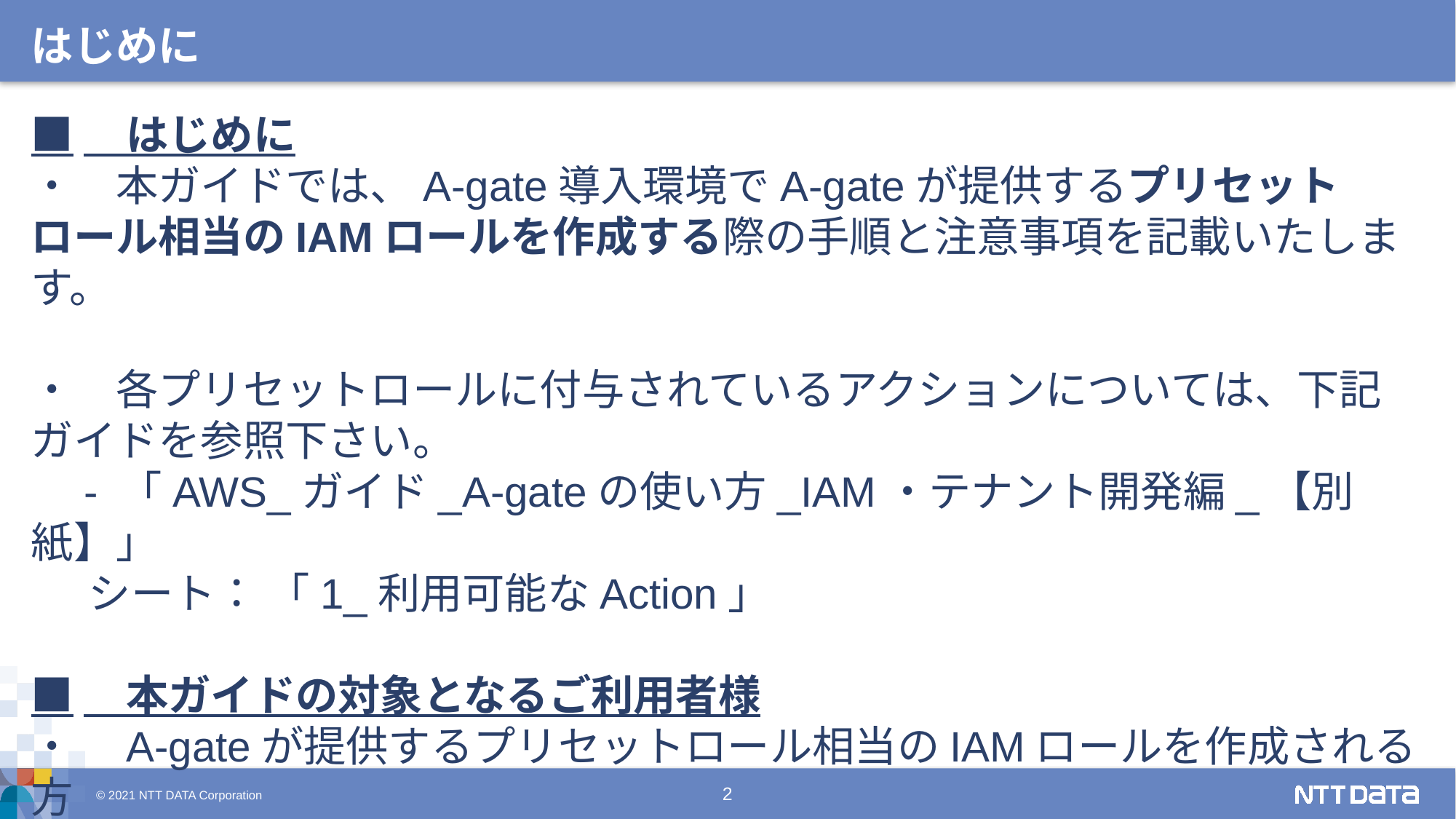

はじめに
■　はじめに
・　本ガイドでは、A-gate導入環境でA-gateが提供するプリセットロール相当のIAMロールを作成する際の手順と注意事項を記載いたします。

・　各プリセットロールに付与されているアクションについては、下記ガイドを参照下さい。
　- 「AWS_ガイド_A-gateの使い方_IAM・テナント開発編_【別紙】」
     シート： 「1_利用可能なAction」

■　本ガイドの対象となるご利用者様
・　A-gateが提供するプリセットロール相当のIAMロールを作成される方
 （テナント管理者の方）